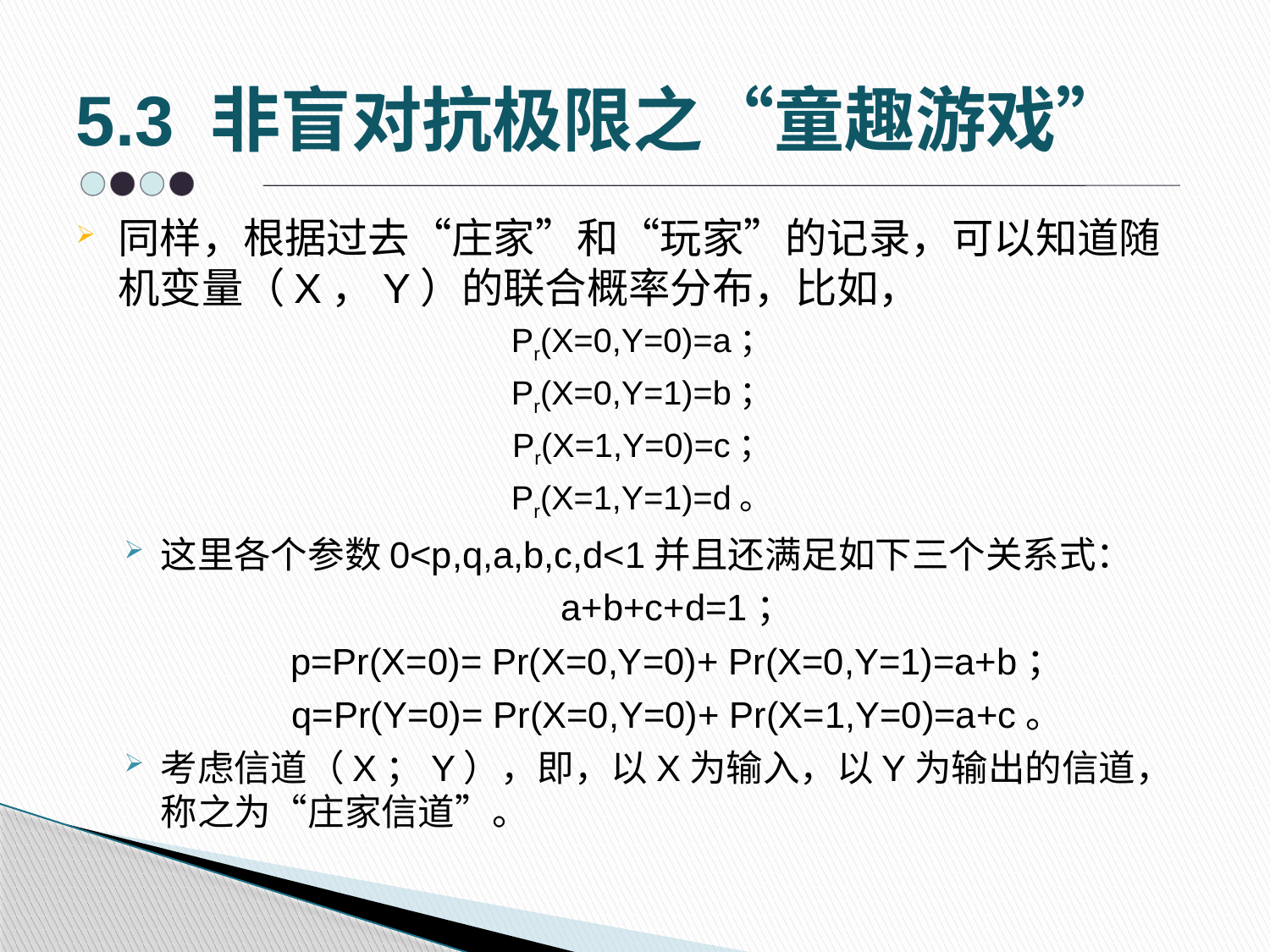

# 5.3 非盲对抗极限之“童趣游戏”

同样，根据过去“庄家”和“玩家”的记录，可以知道随机变量（X，Y）的联合概率分布，比如，
Pr(X=0,Y=0)=a；
Pr(X=0,Y=1)=b；
Pr(X=1,Y=0)=c；
Pr(X=1,Y=1)=d。
这里各个参数0<p,q,a,b,c,d<1并且还满足如下三个关系式：
	a+b+c+d=1；
	p=Pr(X=0)= Pr(X=0,Y=0)+ Pr(X=0,Y=1)=a+b；
	q=Pr(Y=0)= Pr(X=0,Y=0)+ Pr(X=1,Y=0)=a+c。
考虑信道（X；Y），即，以X为输入，以Y为输出的信道，称之为“庄家信道”。